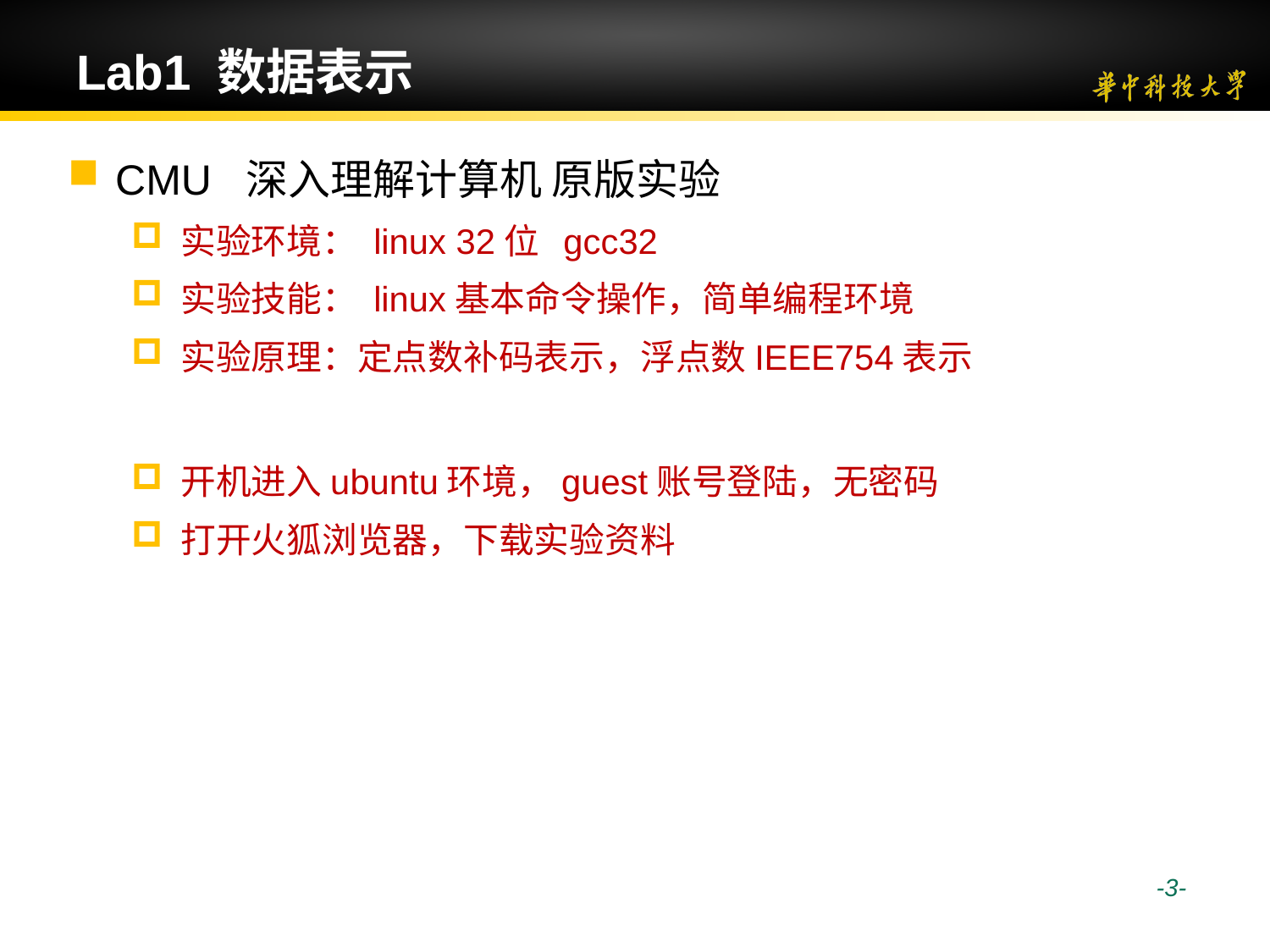

# Lab1 数据表示
CMU  深入理解计算机 原版实验
实验环境： linux 32位  gcc32
实验技能： linux基本命令操作，简单编程环境
实验原理：定点数补码表示，浮点数IEEE754表示

开机进入ubuntu环境，guest账号登陆，无密码
打开火狐浏览器，下载实验资料

 -3-